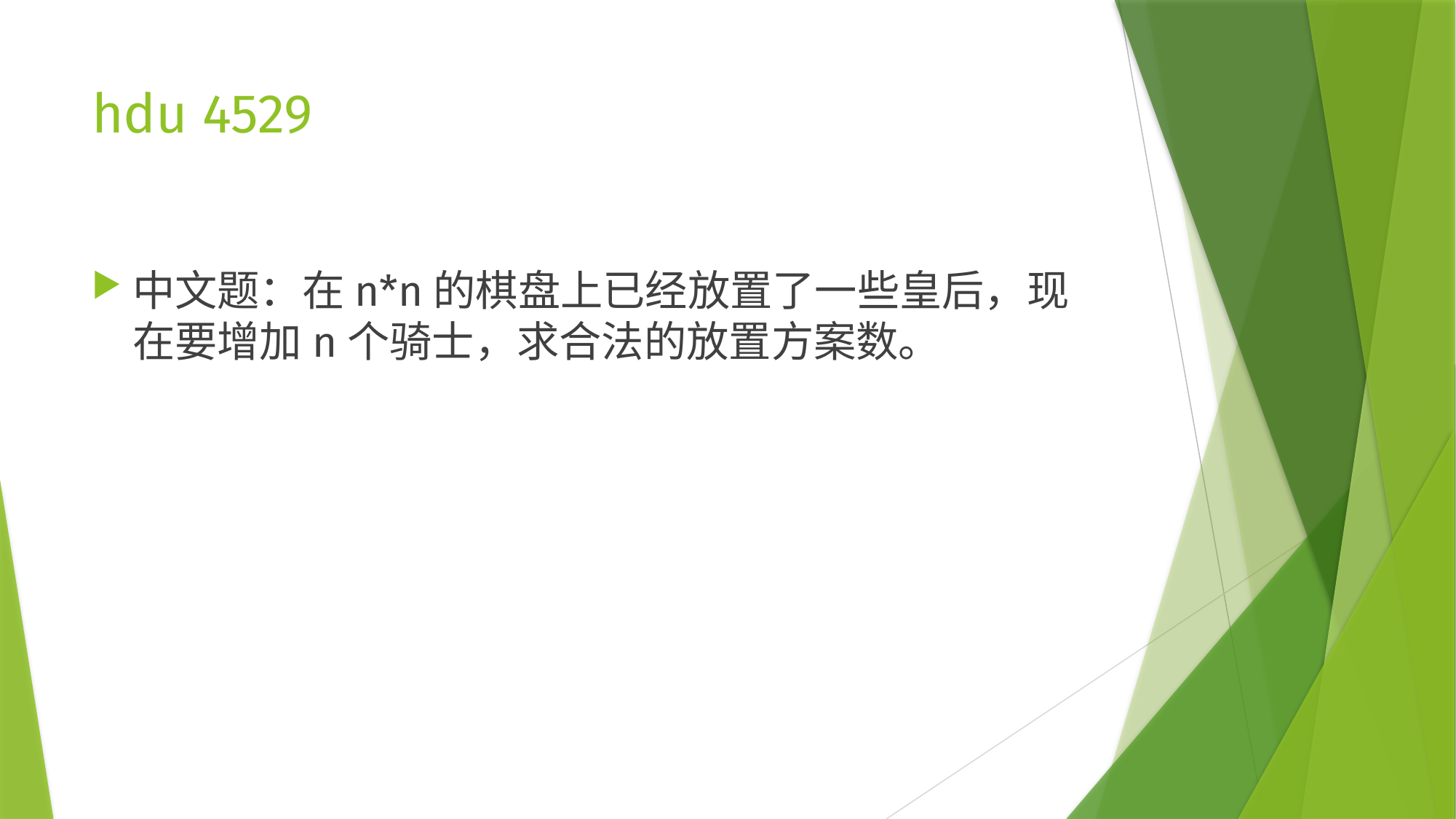

# hdu 4529
中文题：在n*n的棋盘上已经放置了一些皇后，现在要增加n个骑士，求合法的放置方案数。